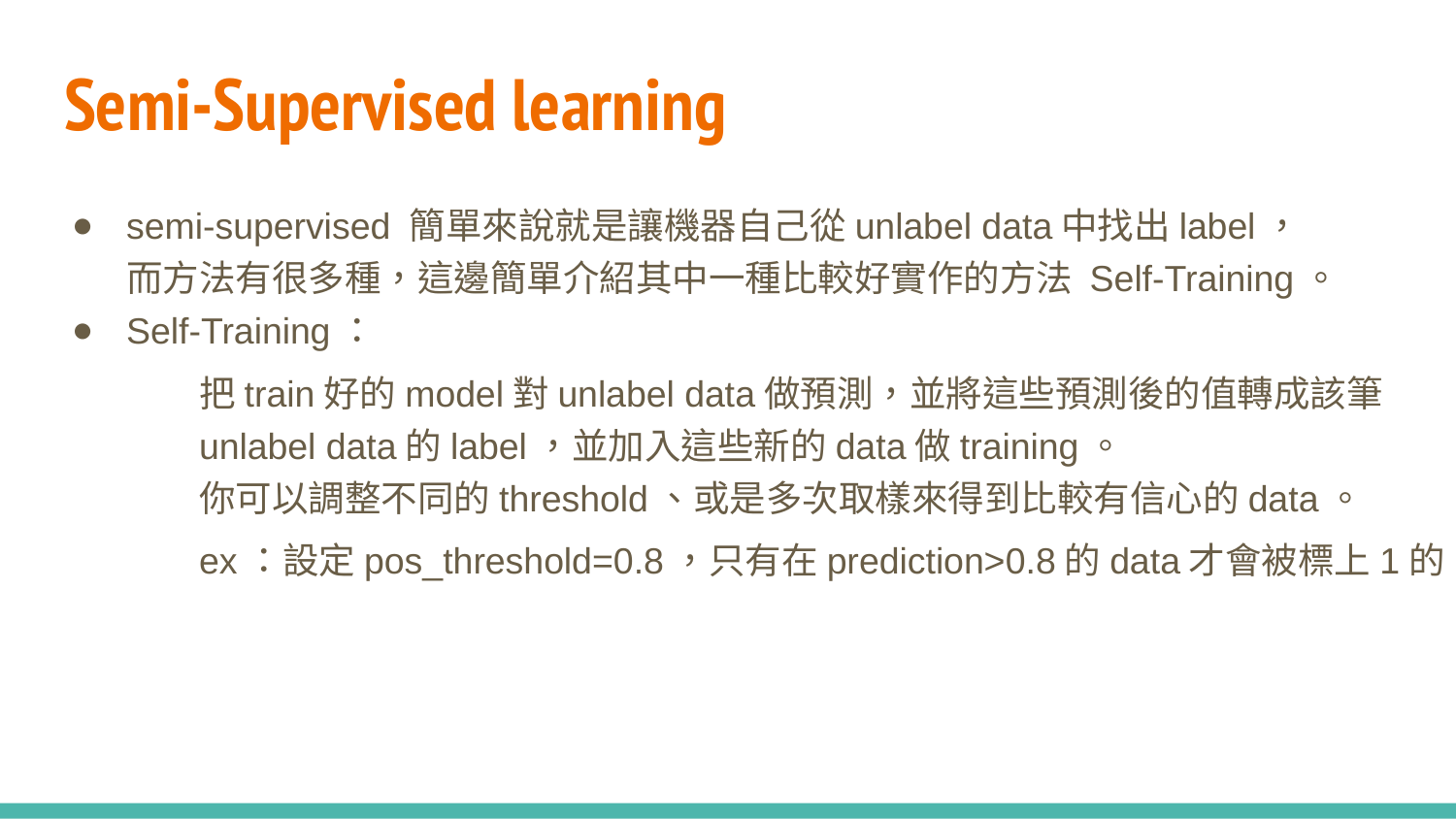

# Semi-Supervised learning
semi-supervised 簡單來說就是讓機器自己從unlabel data中找出label，
而方法有很多種，這邊簡單介紹其中一種比較好實作的方法 Self-Training。
Self-Training：
	把train好的model對unlabel data做預測，並將這些預測後的值轉成該筆
	unlabel data的label，並加入這些新的data做training。
	你可以調整不同的threshold、或是多次取樣來得到比較有信心的data。
	ex：設定pos_threshold=0.8，只有在prediction>0.8的data才會被標上1的label